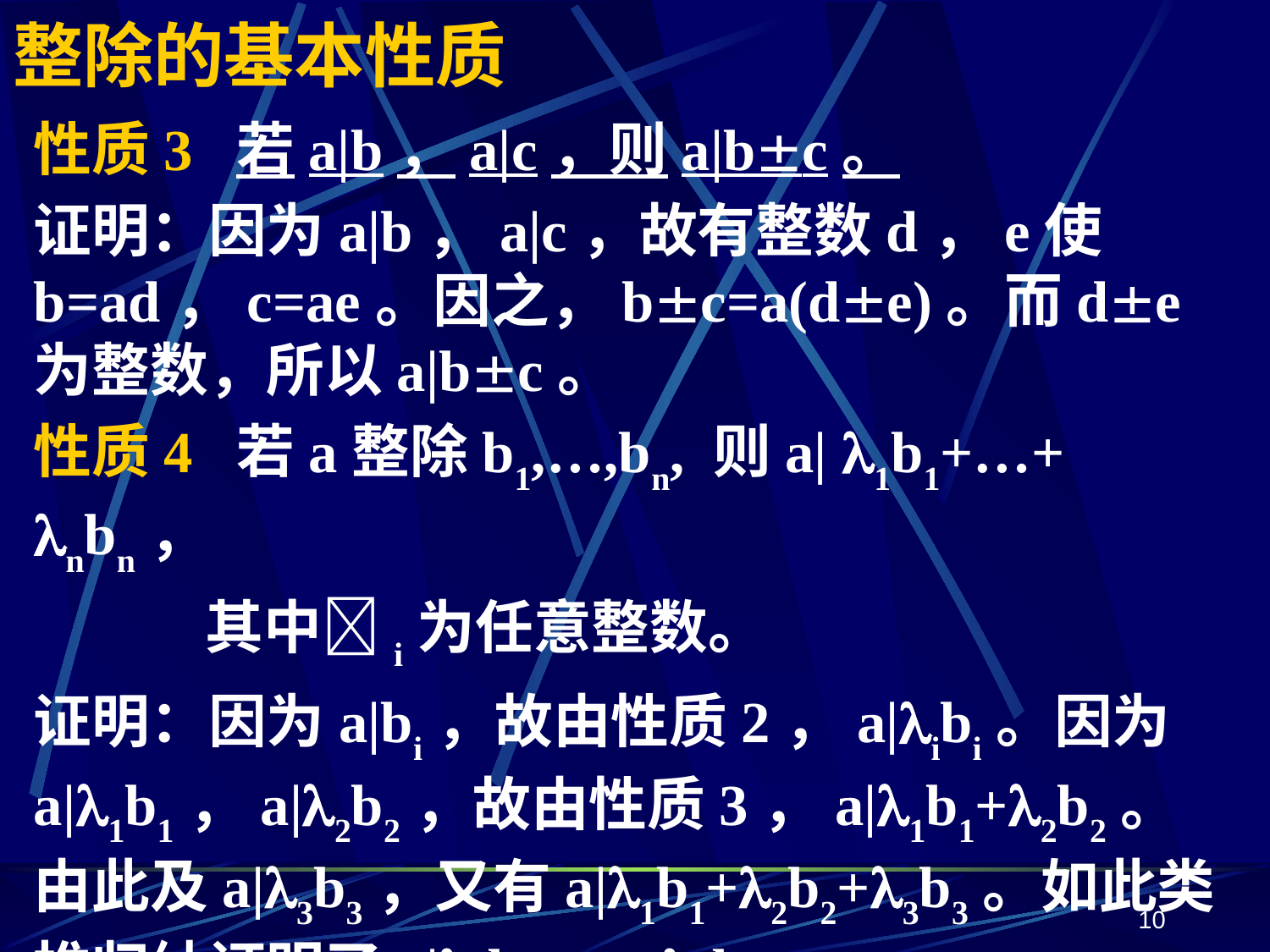

# 整除的基本性质
性质3  若a|b，a|c，则a|b±c。
证明：因为a|b，a|c，故有整数d，e使b=ad，c=ae。因之，b±c=a(d±e)。而d±e为整数，所以a|b±c。
性质4  若a整除b1,…,bn, 则a| λ1b1+…+ λnbn，
            其中λi为任意整数。
证明：因为a|bi，故由性质2，a|λibi。因为a|λ1b1，a|λ2b2，故由性质3，a|λ1b1+λ2b2。由此及a|λ3b3，又有a|λ1b1+λ2b2+λ3b3。如此类推归纳证明了a|λ1b1+…+λnbn。

10